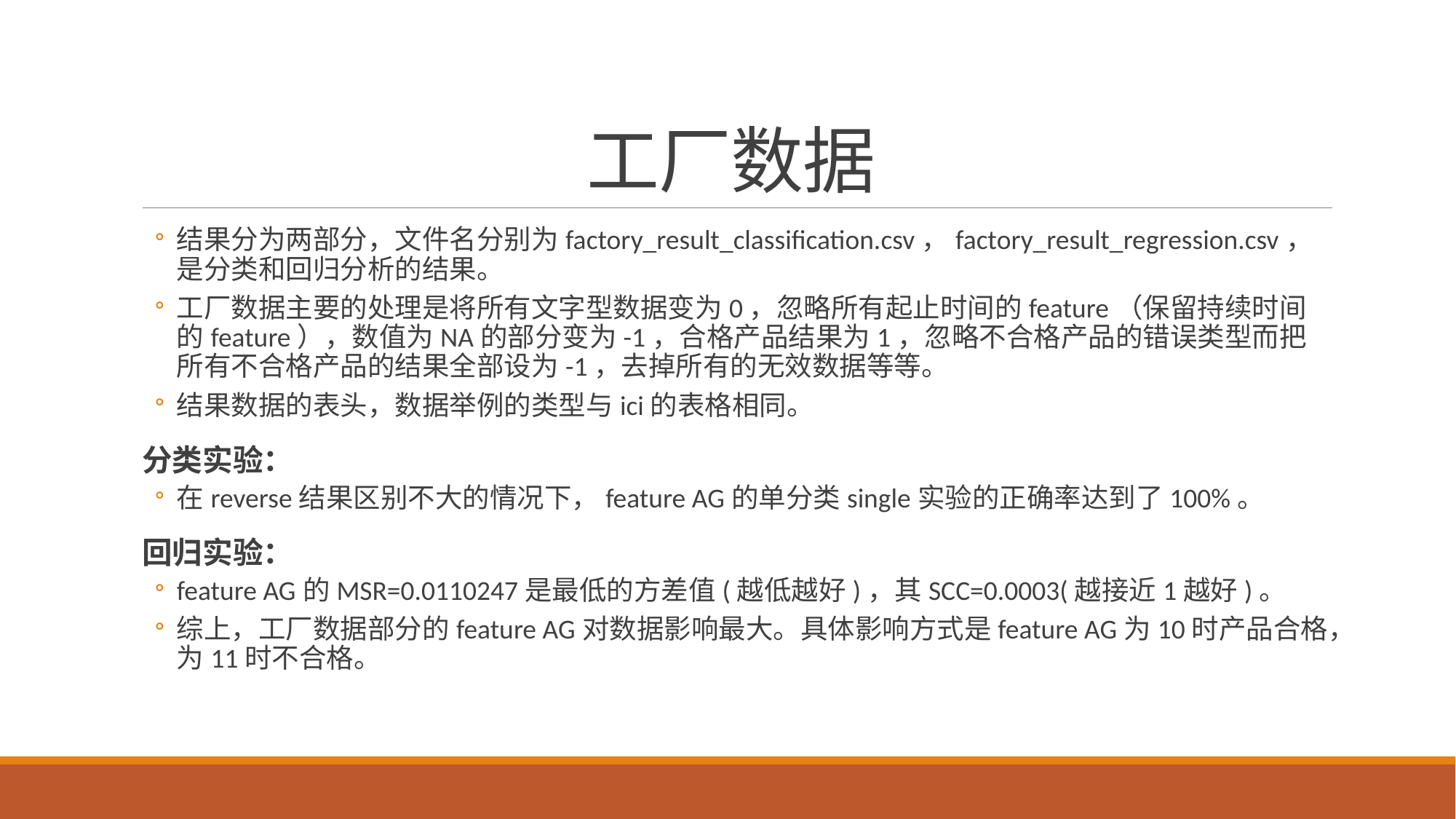

# 工厂数据
结果分为两部分，文件名分别为factory_result_classification.csv，factory_result_regression.csv，是分类和回归分析的结果。
工厂数据主要的处理是将所有文字型数据变为0，忽略所有起止时间的feature（保留持续时间的feature），数值为NA的部分变为-1，合格产品结果为1，忽略不合格产品的错误类型而把所有不合格产品的结果全部设为-1，去掉所有的无效数据等等。
结果数据的表头，数据举例的类型与ici的表格相同。
分类实验：
在reverse结果区别不大的情况下，feature AG的单分类single实验的正确率达到了100%。
回归实验：
feature AG的MSR=0.0110247是最低的方差值(越低越好)，其SCC=0.0003(越接近1越好)。
综上，工厂数据部分的feature AG对数据影响最大。具体影响方式是feature AG为10时产品合格，为11时不合格。